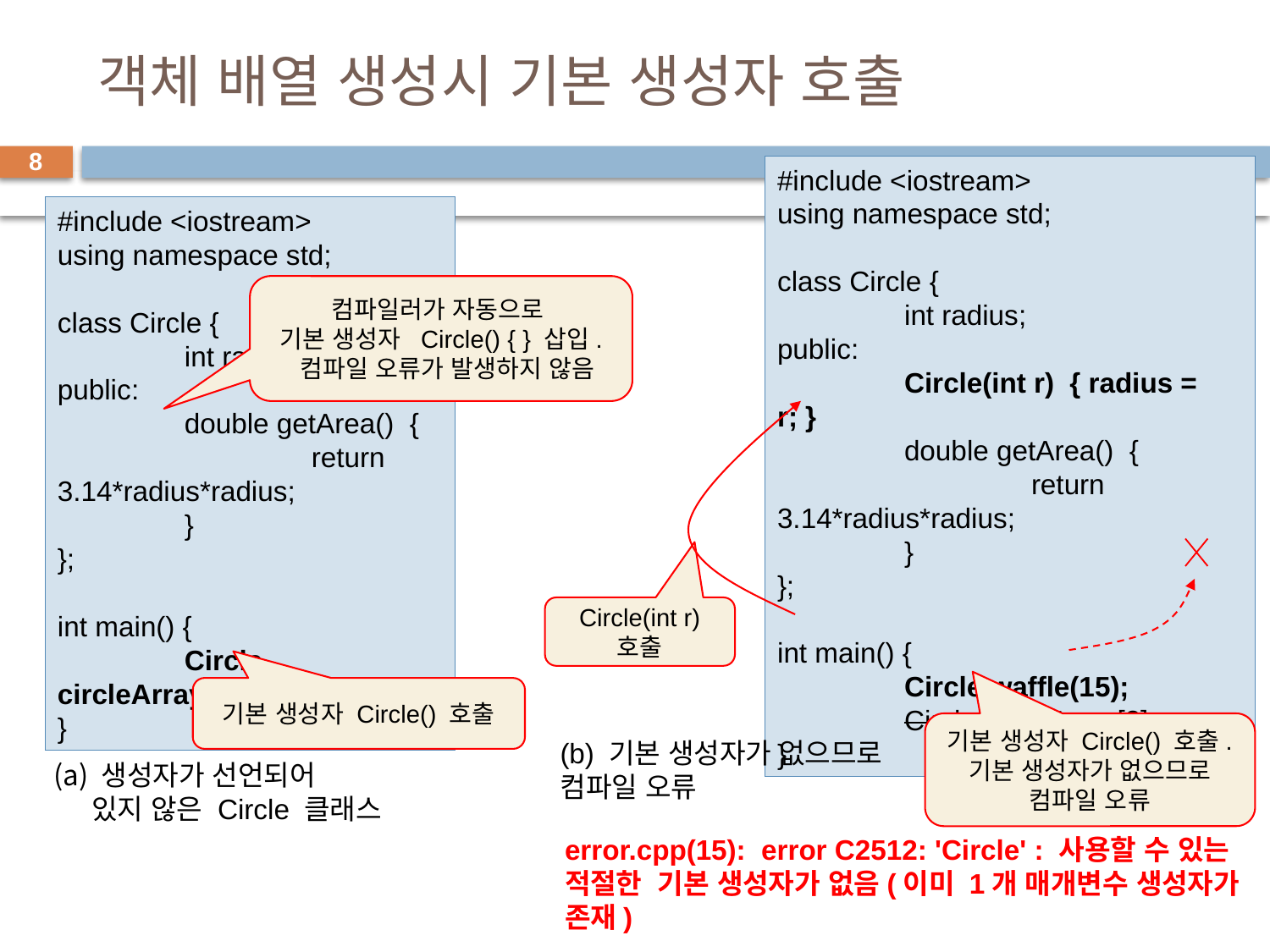

# 객체 배열 생성시 기본 생성자 호출
8
#include <iostream>
using namespace std;

class Circle {
	int radius;
public:
	Circle(int r)  { radius = r; }
	double getArea()  {
		return 3.14*radius*radius;
	}
};

int main() {
	Circle waffle(15);
	Circle circleArray[3];
}
#include <iostream>
using namespace std;

class Circle {
	int radius;
public:
	double getArea()  {
		return 3.14*radius*radius;
	}
};

int main() {
	Circle circleArray[3];
}
컴파일러가 자동으로
기본 생성자  Circle() { } 삽입.
 컴파일 오류가 발생하지 않음

Circle(int r)
호출
기본 생성자 Circle() 호출
기본 생성자 Circle() 호출.
기본 생성자가 없으므로 컴파일 오류
(b) 기본 생성자가 없으므로 컴파일 오류
생성자가 선언되어
    있지 않은 Circle 클래스
error.cpp(15):  error C2512: 'Circle' : 사용할 수 있는 적절한  기본 생성자가 없음(이미 1개 매개변수 생성자가 존재)